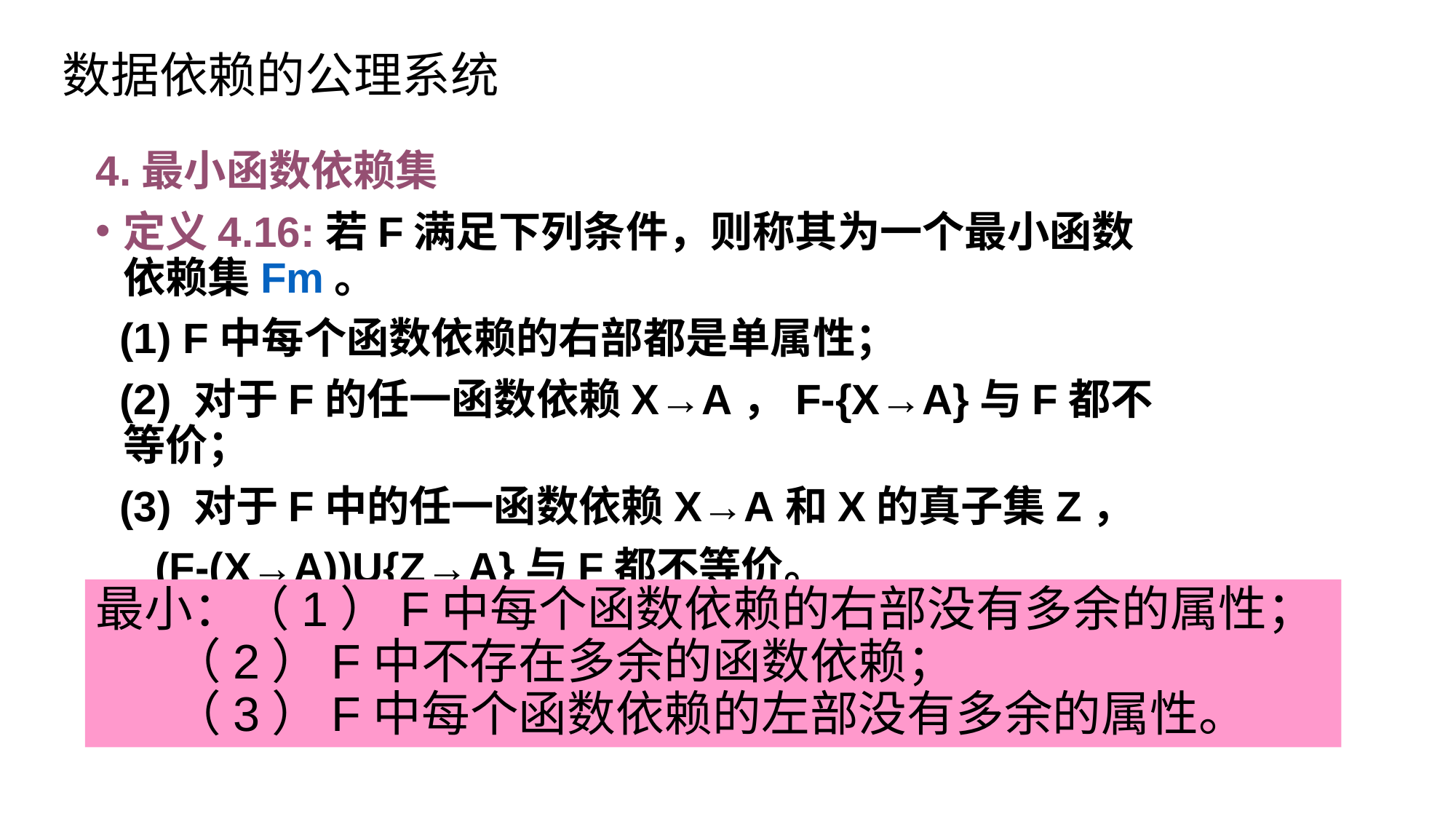

# 数据依赖的公理系统
4.最小函数依赖集
定义4.16:若F满足下列条件，则称其为一个最小函数依赖集Fm。
  (1) F中每个函数依赖的右部都是单属性；
  (2) 对于F的任一函数依赖X→A，F-{X→A}与F都不等价；
  (3) 对于F中的任一函数依赖X→A和X的真子集Z，
     (F-(X→A))U{Z→A}与F都不等价。

最小：（1）F中每个函数依赖的右部没有多余的属性；
      （2）F中不存在多余的函数依赖；
      （3）F中每个函数依赖的左部没有多余的属性。